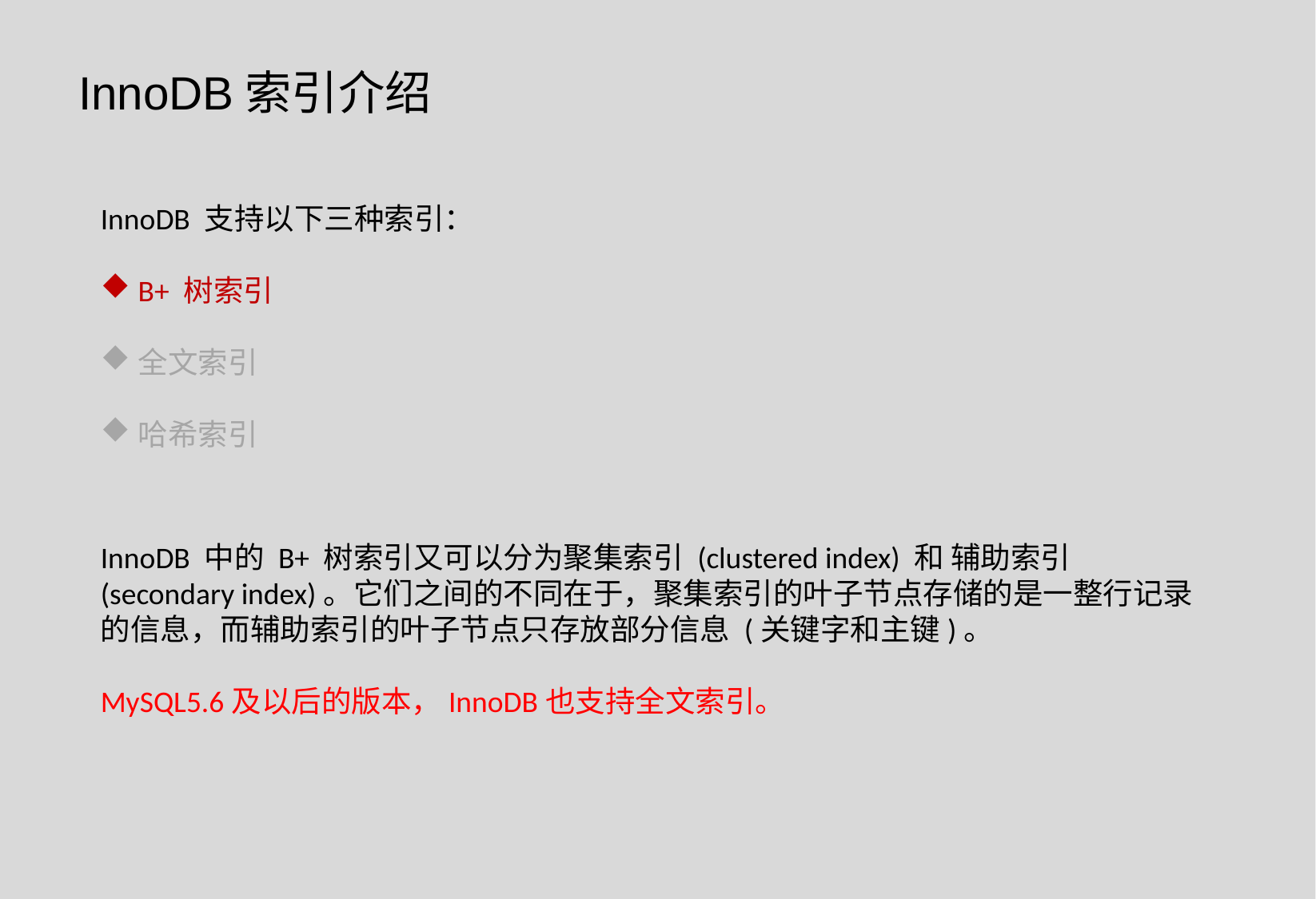

InnoDB索引介绍
InnoDB 支持以下三种索引：

B+ 树索引

全文索引

哈希索引
InnoDB 中的 B+ 树索引又可以分为聚集索引 (clustered index) 和 辅助索引 (secondary index)。它们之间的不同在于，聚集索引的叶子节点存储的是一整行记录的信息，而辅助索引的叶子节点只存放部分信息 (关键字和主键)。

MySQL5.6及以后的版本，InnoDB也支持全文索引。